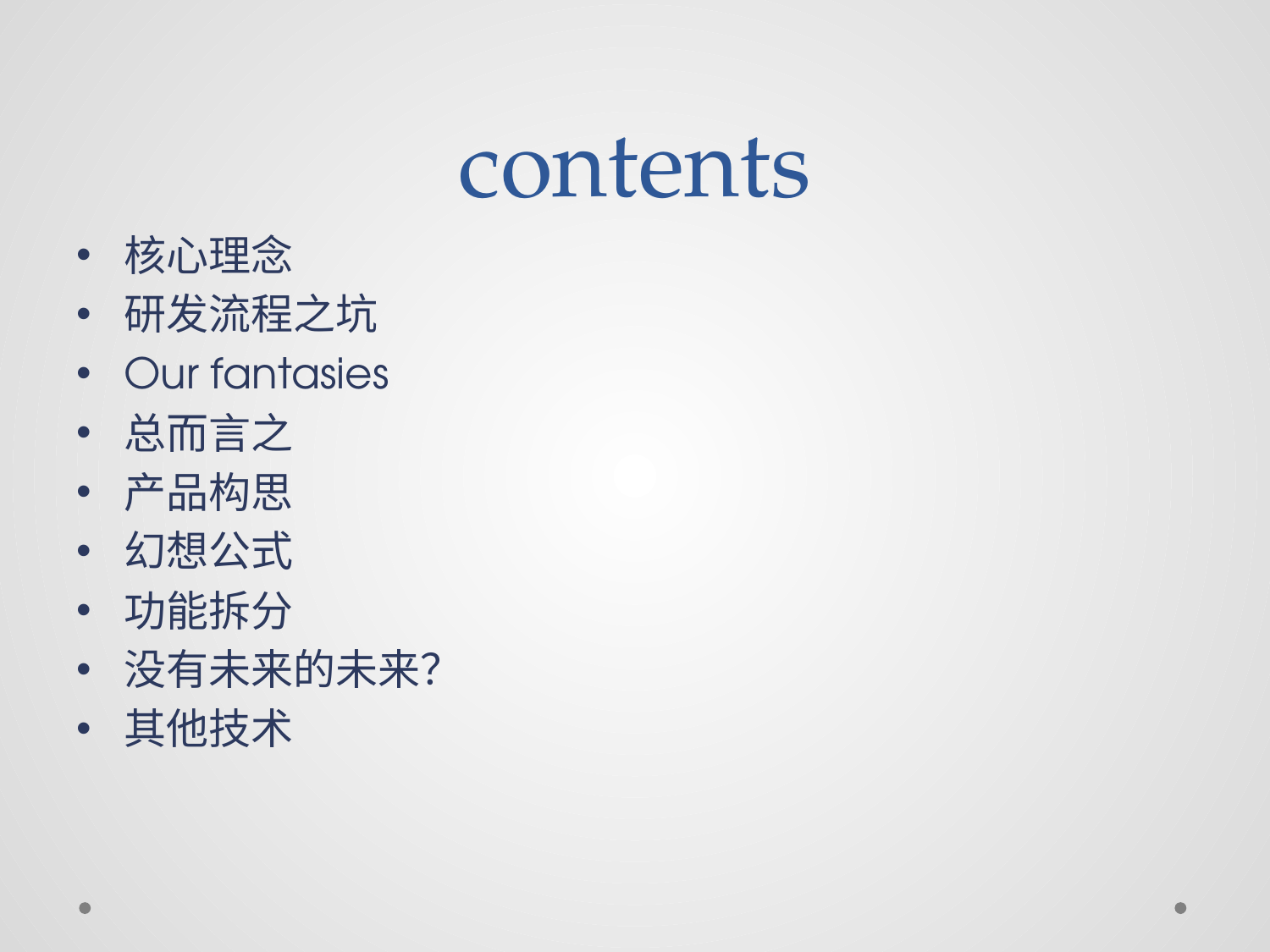

# contents
核心理念
研发流程之坑
Our fantasies
总而言之
产品构思
幻想公式
功能拆分
没有未来的未来？
其他技术